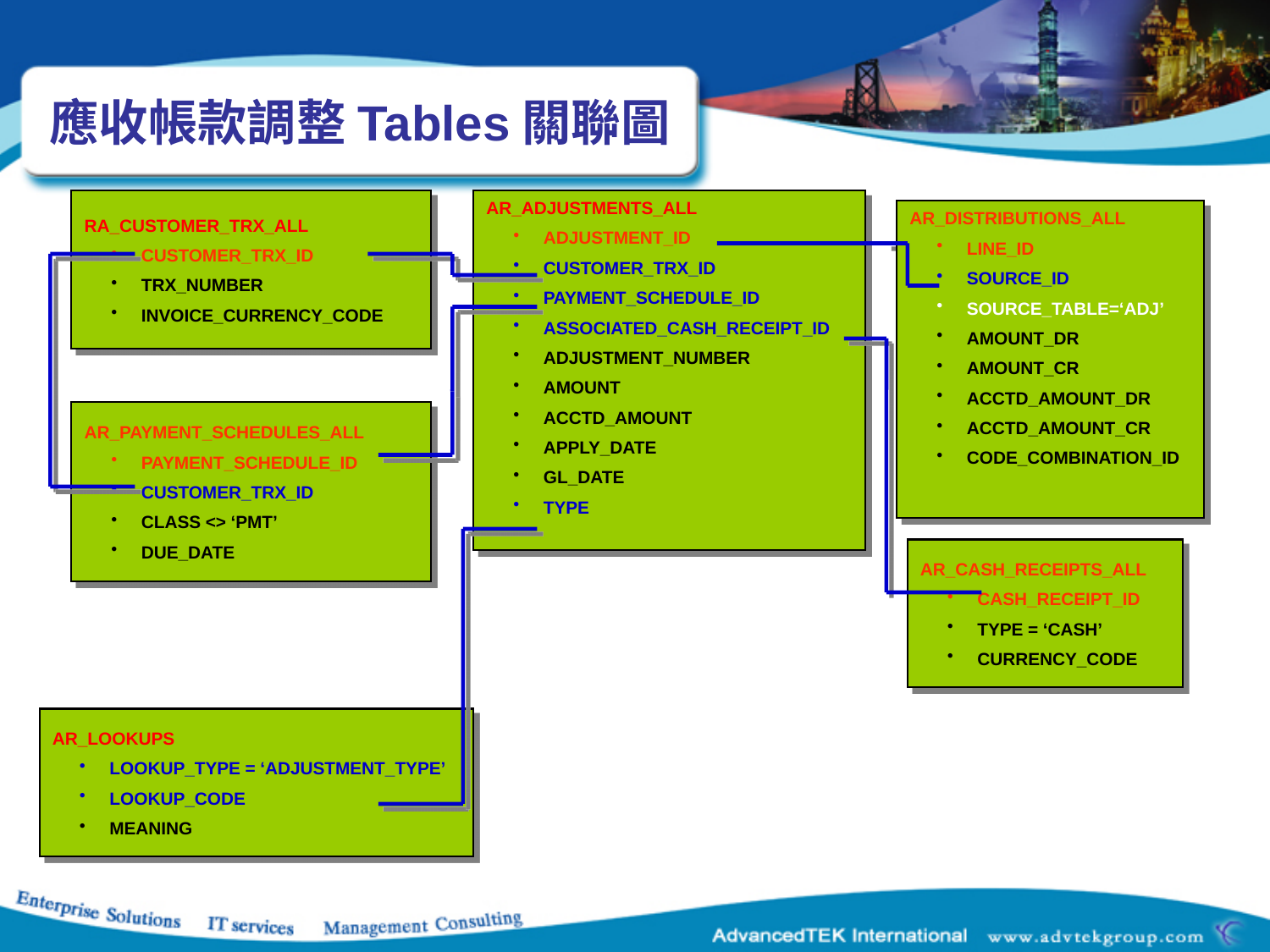

# 應收帳款調整Tables關聯圖
RA_CUSTOMER_TRX_ALL
CUSTOMER_TRX_ID
TRX_NUMBER
INVOICE_CURRENCY_CODE
AR_ADJUSTMENTS_ALL
ADJUSTMENT_ID
CUSTOMER_TRX_ID
PAYMENT_SCHEDULE_ID
ASSOCIATED_CASH_RECEIPT_ID
ADJUSTMENT_NUMBER
AMOUNT
ACCTD_AMOUNT
APPLY_DATE
GL_DATE
TYPE
AR_DISTRIBUTIONS_ALL
LINE_ID
SOURCE_ID
SOURCE_TABLE=‘ADJ’
AMOUNT_DR
AMOUNT_CR
ACCTD_AMOUNT_DR
ACCTD_AMOUNT_CR
CODE_COMBINATION_ID

AR_PAYMENT_SCHEDULES_ALL
PAYMENT_SCHEDULE_ID
CUSTOMER_TRX_ID
CLASS <> ‘PMT’
DUE_DATE

AR_CASH_RECEIPTS_ALL
CASH_RECEIPT_ID
TYPE = ‘CASH’
CURRENCY_CODE

AR_LOOKUPS
LOOKUP_TYPE = ‘ADJUSTMENT_TYPE’
LOOKUP_CODE
MEANING